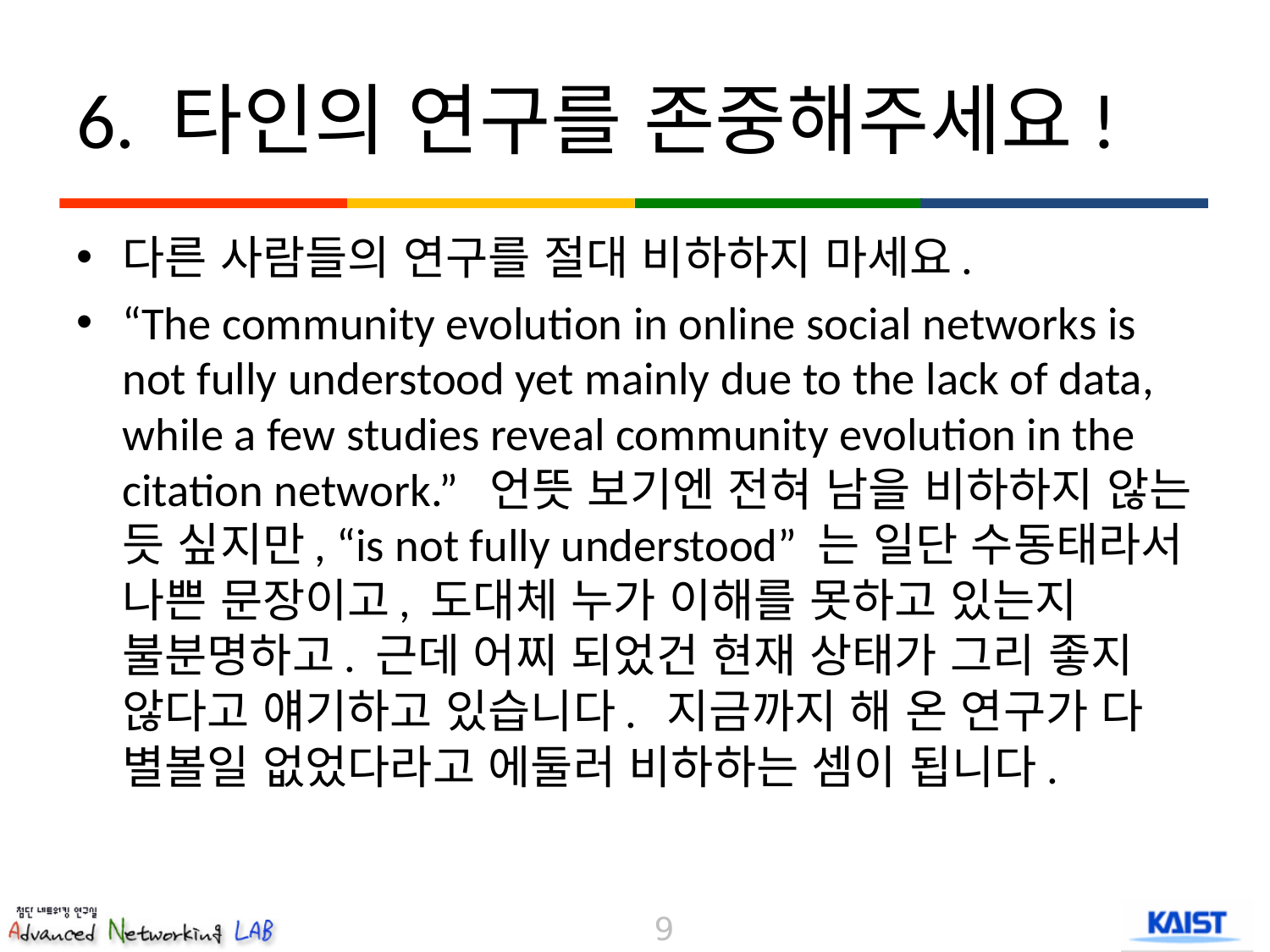

# 6. 타인의 연구를 존중해주세요!
다른 사람들의 연구를 절대 비하하지 마세요.
“The community evolution in online social networks is not fully understood yet mainly due to the lack of data, while a few studies reveal community evolution in the citation network.”  언뜻 보기엔 전혀 남을 비하하지 않는 듯 싶지만, “is not fully understood” 는 일단 수동태라서 나쁜 문장이고, 도대체 누가 이해를 못하고 있는지 불분명하고. 근데 어찌 되었건 현재 상태가 그리 좋지 않다고 얘기하고 있습니다.  지금까지 해 온 연구가 다 별볼일 없었다라고 에둘러 비하하는 셈이 됩니다.

9